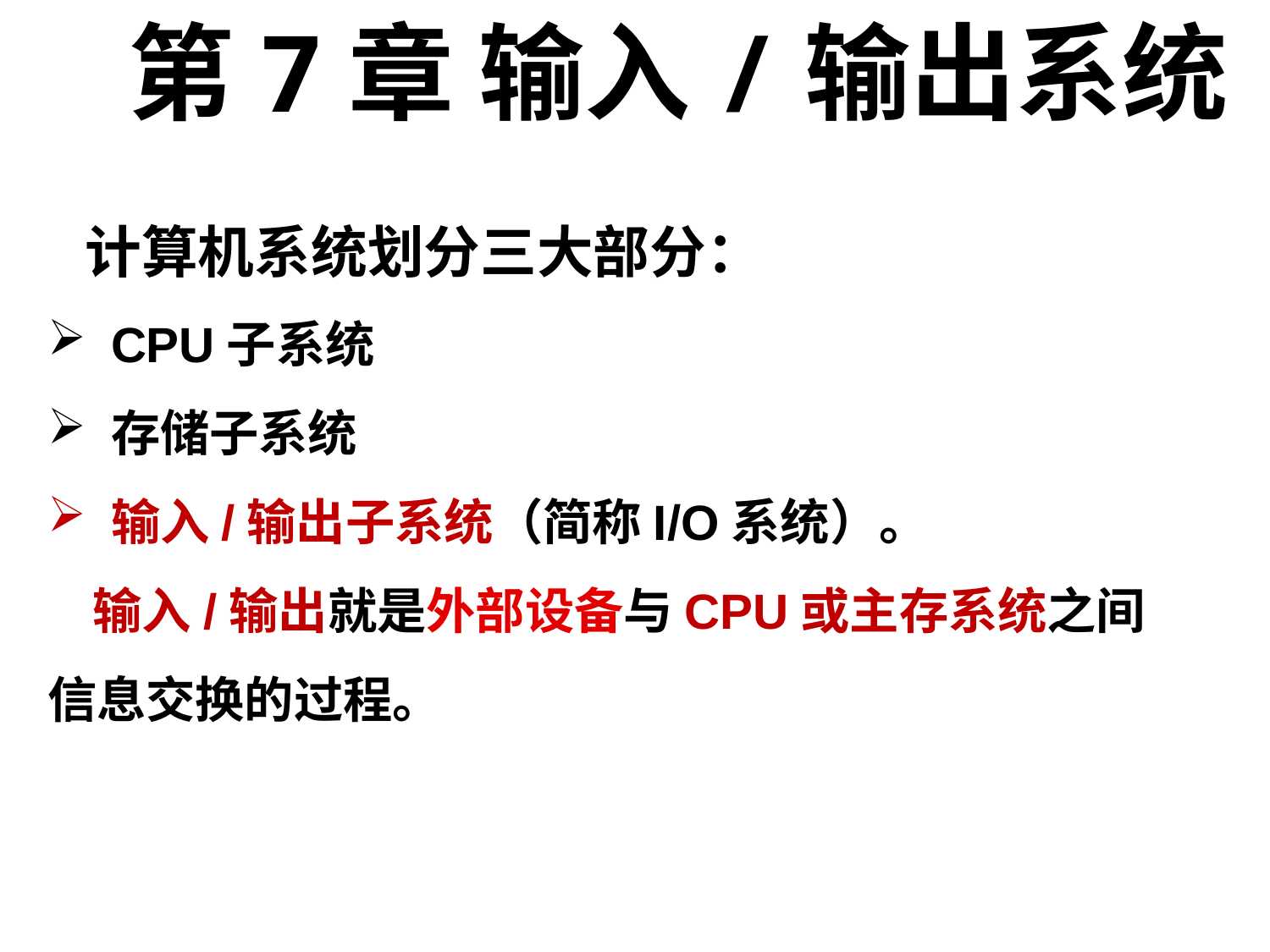

第7章 输入/输出系统
计算机系统划分三大部分：
CPU子系统
存储子系统
输入/输出子系统（简称I/O系统）。
   输入/输出就是外部设备与CPU或主存系统之间信息交换的过程。
1